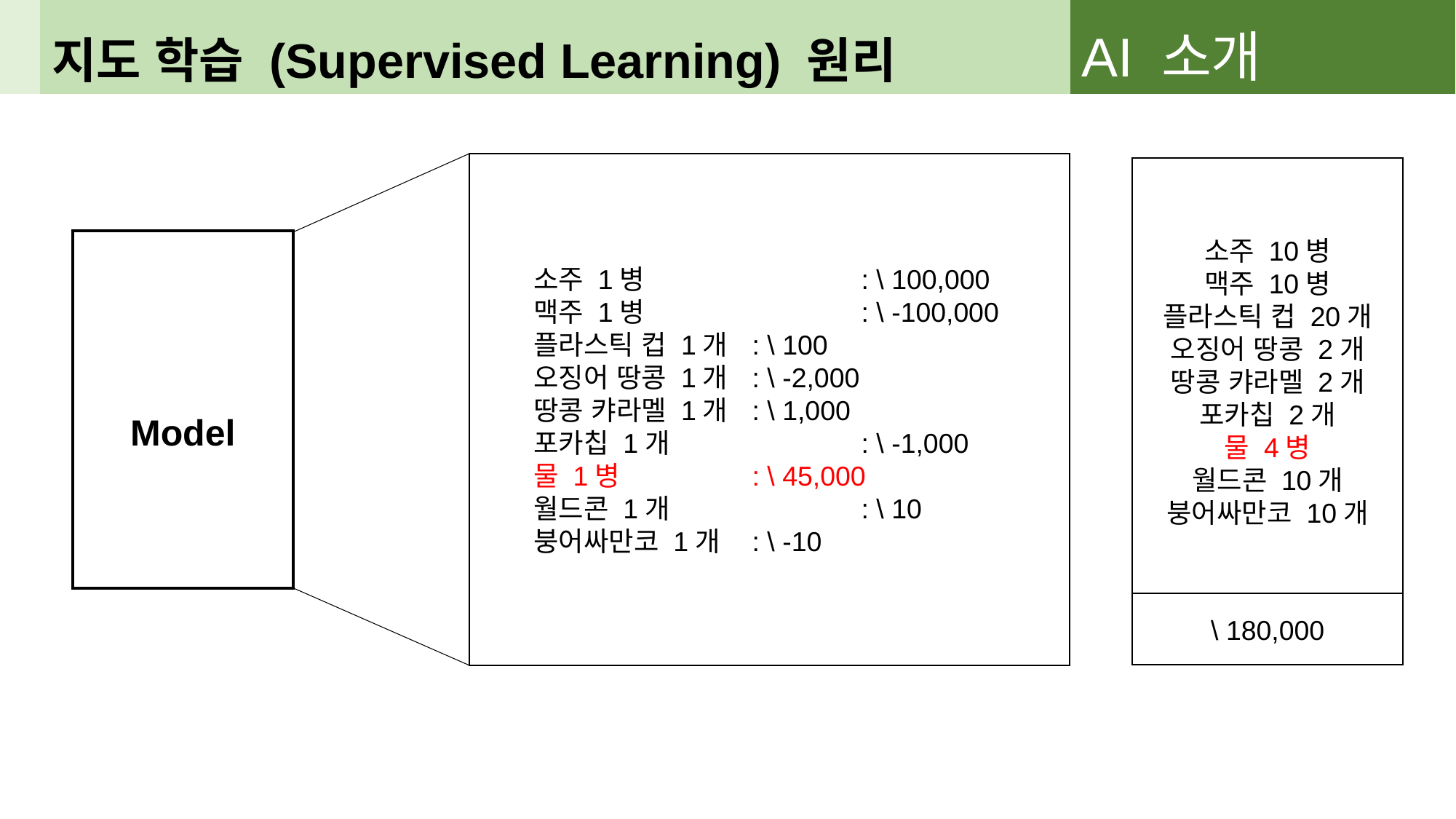

지도 학습 (Supervised Learning) 원리
AI 소개
소주 1병		: \ 100,000
맥주 1병		: \ -100,000
플라스틱 컵 1개	: \ 100
오징어 땅콩 1개	: \ -2,000
땅콩 캬라멜 1개 	: \ 1,000
포카칩 1개		: \ -1,000
물 1병		: \ 45,000
월드콘 1개		: \ 10
붕어싸만코 1개	: \ -10
소주 10병
맥주 10병
플라스틱 컵 20개
오징어 땅콩 2개
땅콩 캬라멜 2개
포카칩 2개
물 4병
월드콘 10개
붕어싸만코 10개
Model
\ 180,000